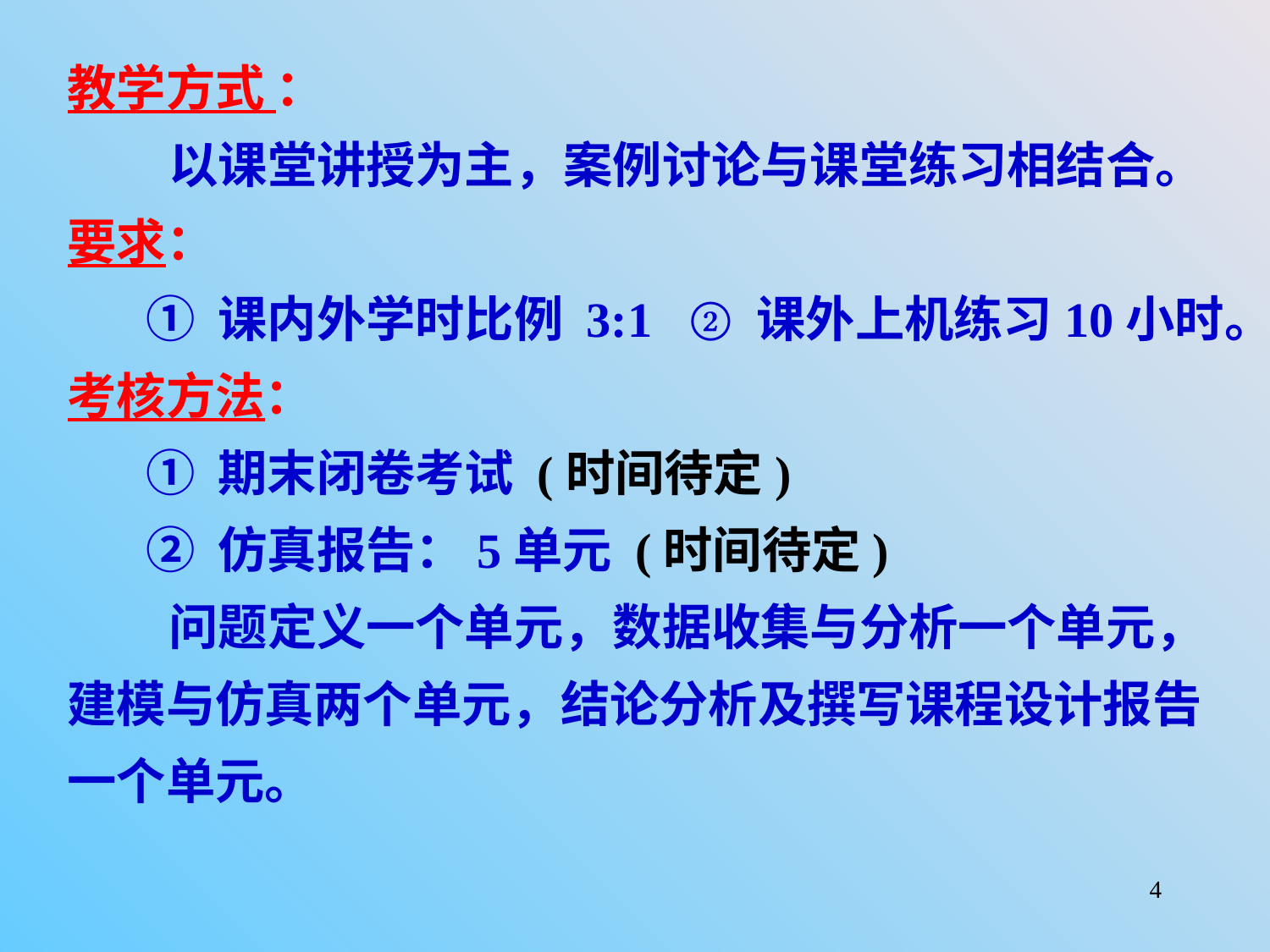

教学方式 ：
        以课堂讲授为主，案例讨论与课堂练习相结合。
要求：
       ① 课内外学时比例 3:1   ② 课外上机练习10小时。
考核方法：
       ① 期末闭卷考试 (时间待定)
       ② 仿真报告：5单元 (时间待定)
        问题定义一个单元，数据收集与分析一个单元，建模与仿真两个单元，结论分析及撰写课程设计报告一个单元。
4